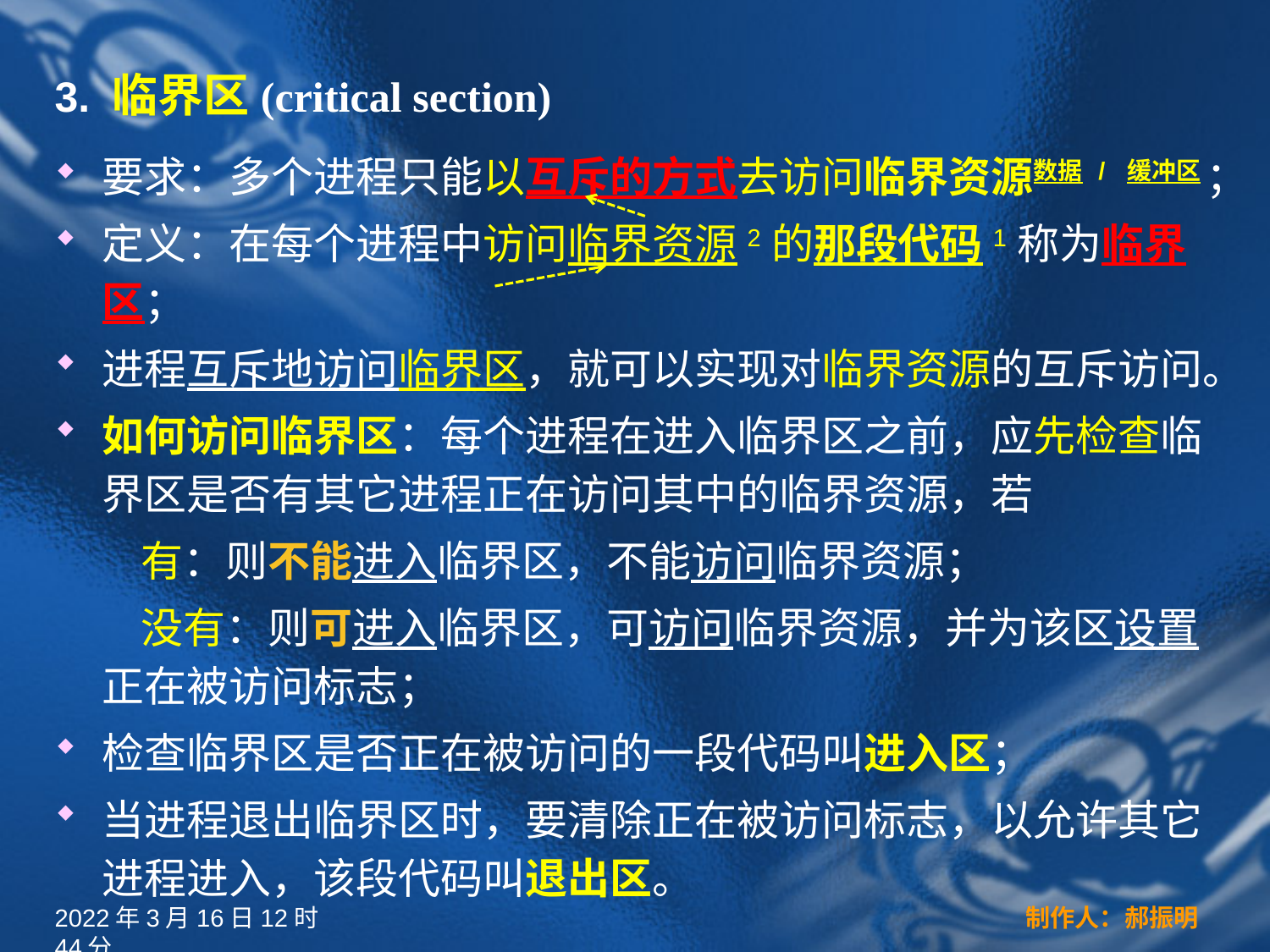

# 3. 临界区(critical section)
要求：多个进程只能以互斥的方式去访问临界资源数据 / 缓冲区 ；
定义：在每个进程中访问临界资源2的那段代码1称为临界区；
进程互斥地访问临界区，就可以实现对临界资源的互斥访问。
如何访问临界区：每个进程在进入临界区之前，应先检查临界区是否有其它进程正在访问其中的临界资源，若
        有：则不能进入临界区，不能访问临界资源；
        没有：则可进入临界区，可访问临界资源，并为该区设置正在被访问标志；
检查临界区是否正在被访问的一段代码叫进入区；
当进程退出临界区时，要清除正在被访问标志，以允许其它进程进入，该段代码叫退出区。
2022年3月16日12时44分
制作人：郝振明